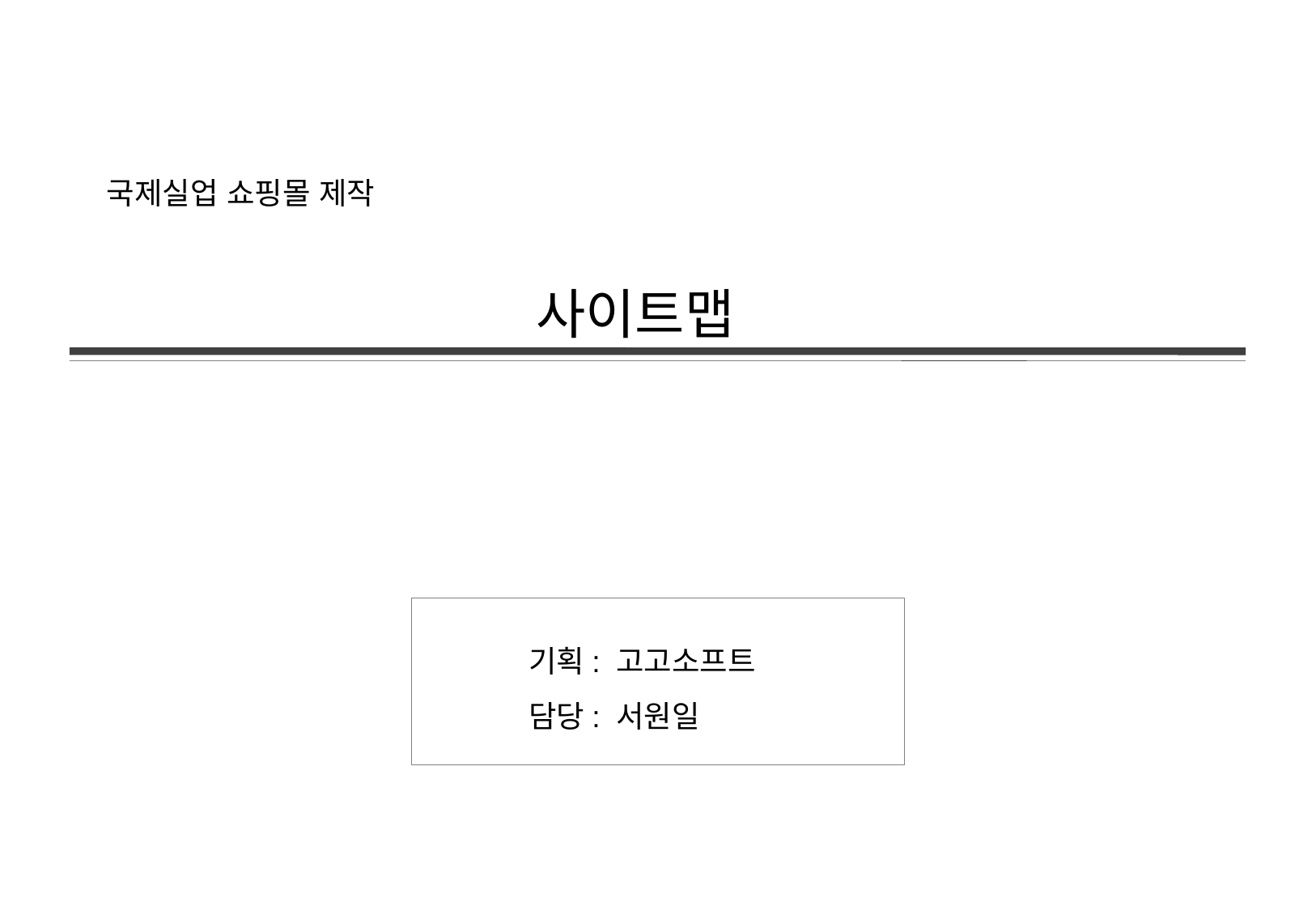

국제실업 쇼핑몰 제작
사이트맵
기획: 고고소프트
담당: 서원일